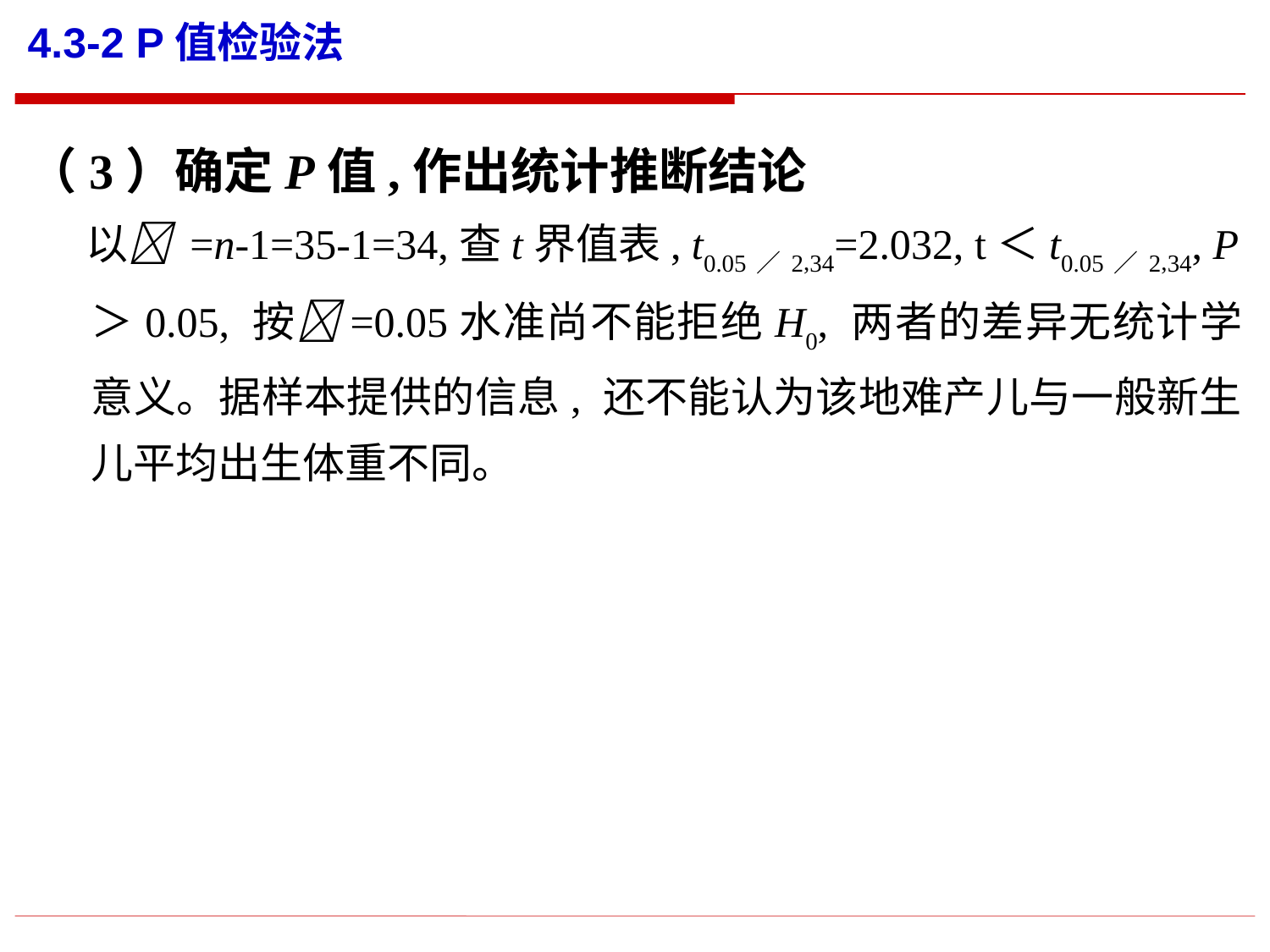

# 4.3-2 P值检验法
（3）确定P值,作出统计推断结论
     以ν =n-1=35-1=34,查t界值表, t0.05／2,34=2.032, t＜t0.05／2,34, P＞0.05, 按α=0.05水准尚不能拒绝H0, 两者的差异无统计学意义。据样本提供的信息, 还不能认为该地难产儿与一般新生儿平均出生体重不同。